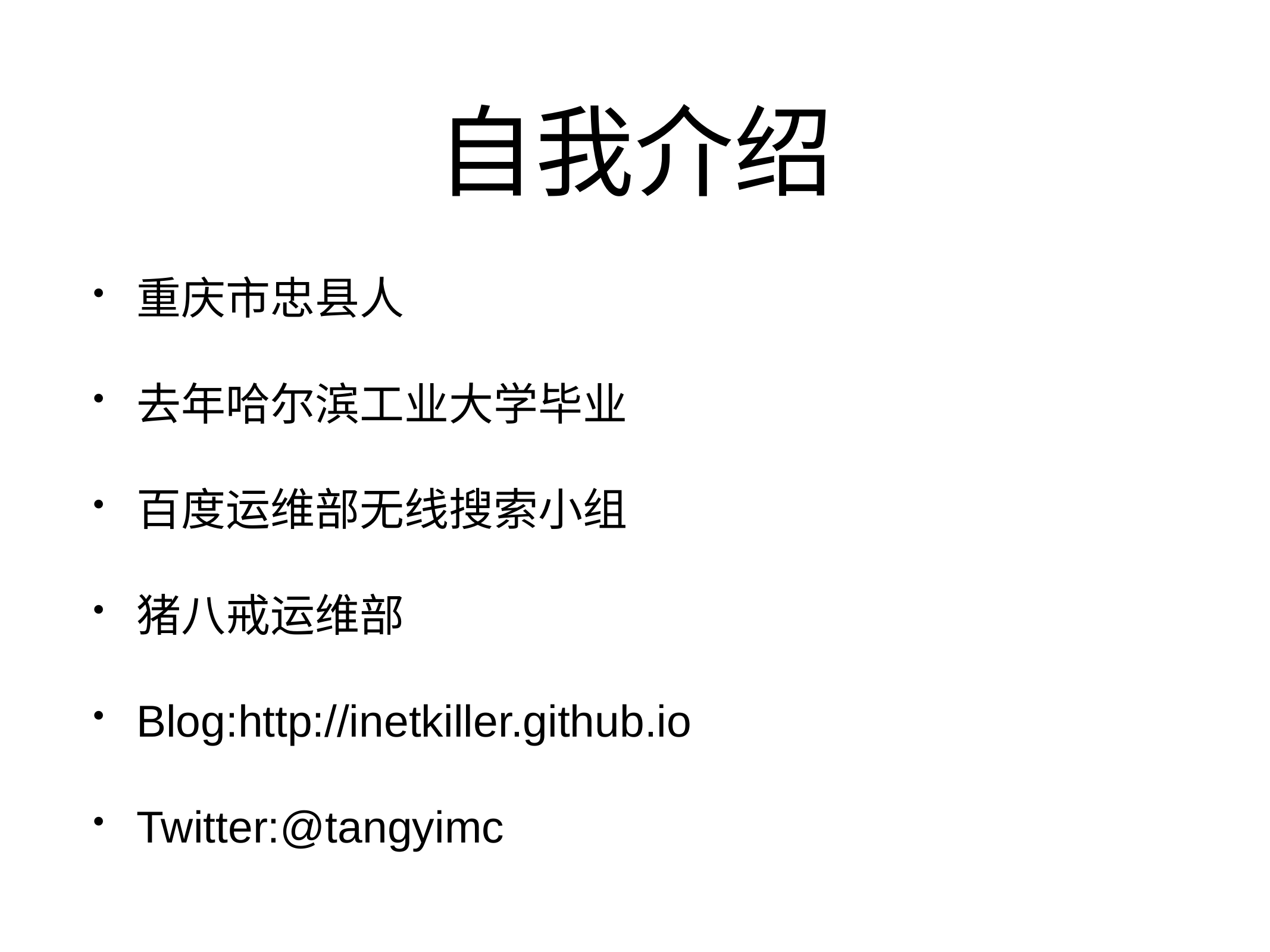

# 自我介绍
重庆市忠县人
去年哈尔滨工业大学毕业
百度运维部无线搜索小组
猪八戒运维部
Blog:http://inetkiller.github.io
Twitter:@tangyimc